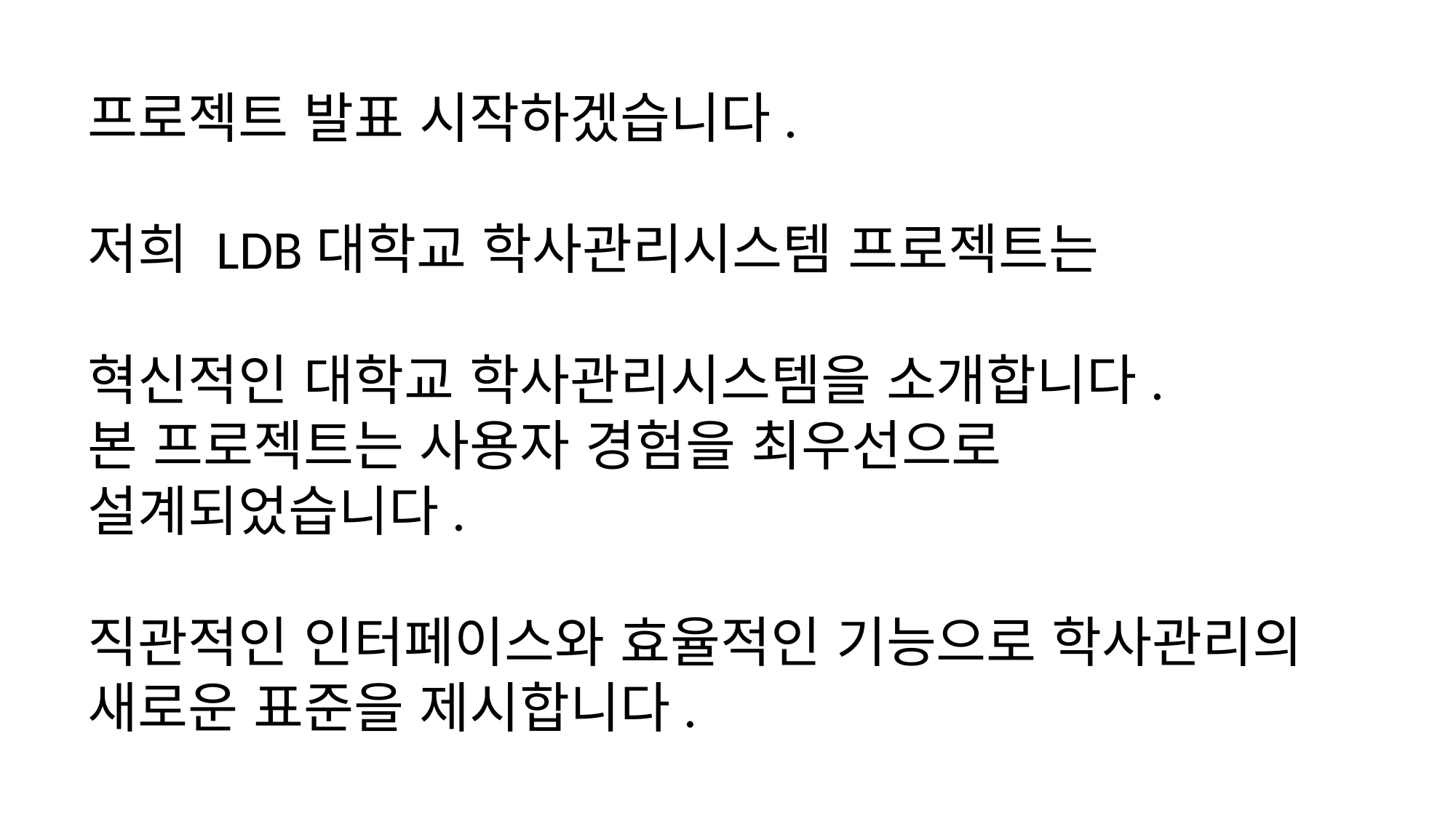

프로젝트 발표 시작하겠습니다.

저희 LDB대학교 학사관리시스템 프로젝트는

혁신적인 대학교 학사관리시스템을 소개합니다.
본 프로젝트는 사용자 경험을 최우선으로
설계되었습니다.

직관적인 인터페이스와 효율적인 기능으로 학사관리의 새로운 표준을 제시합니다.